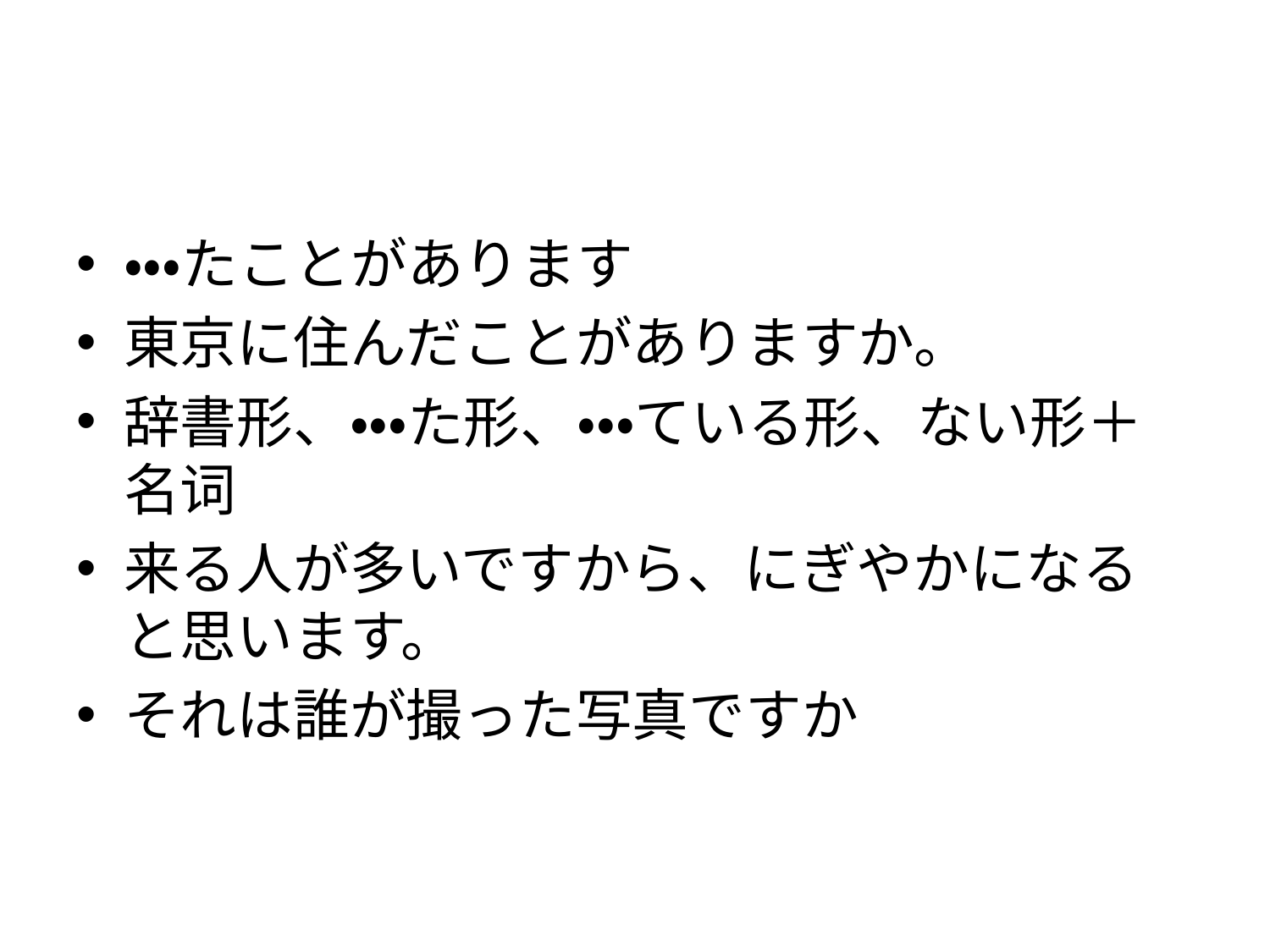

#
・・・たことがあります
東京に住んだことがありますか。
辞書形、・・・た形、・・・ている形、ない形＋名词
来る人が多いですから、にぎやかになると思います。
それは誰が撮った写真ですか